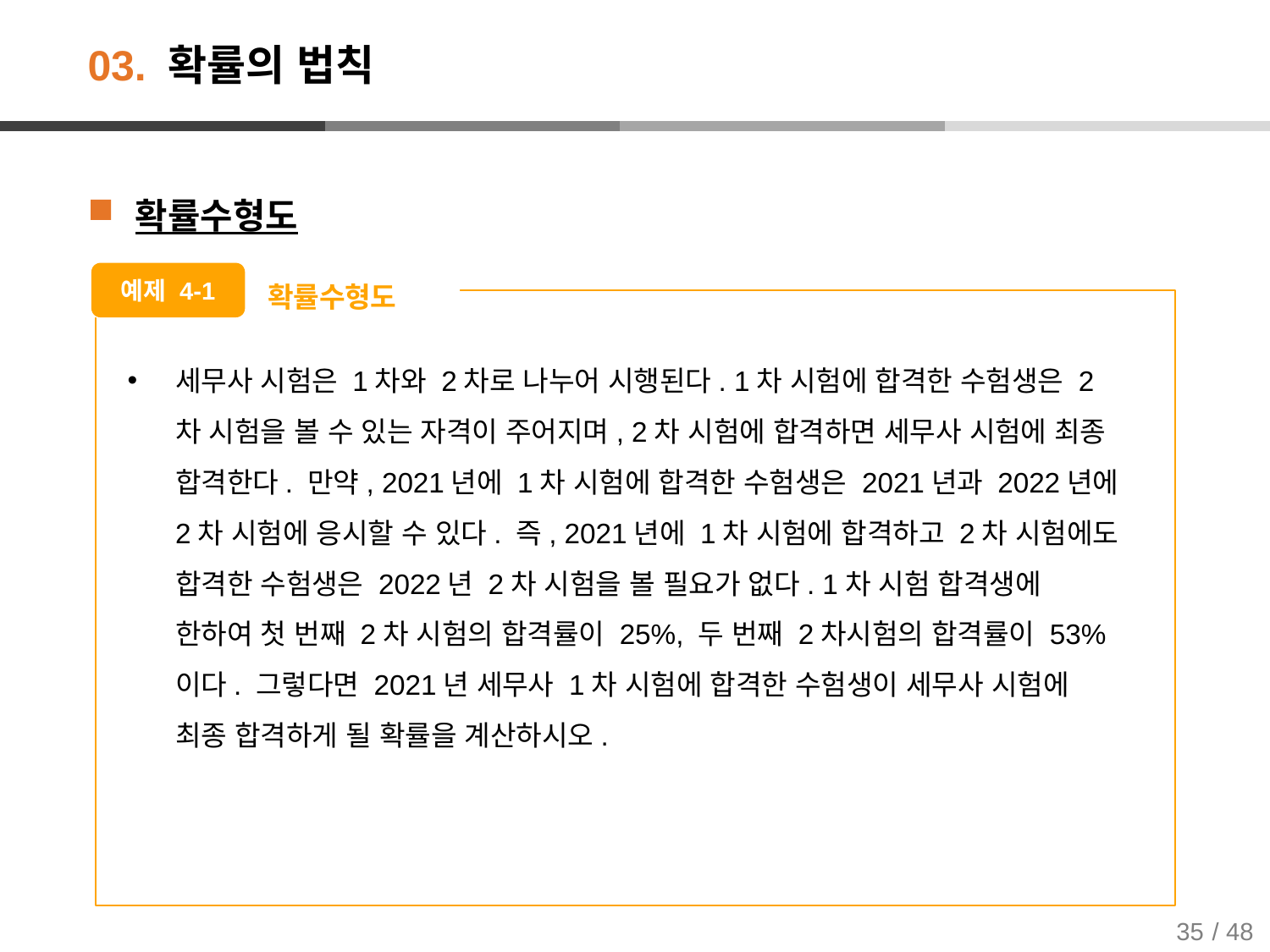

# 03. 확률의 법칙
확률수형도
확률수형도

예제 4-1

세무사 시험은 1차와 2차로 나누어 시행된다. 1차 시험에 합격한 수험생은 2차 시험을 볼 수 있는 자격이 주어지며, 2차 시험에 합격하면 세무사 시험에 최종 합격한다. 만약, 2021년에 1차 시험에 합격한 수험생은 2021년과 2022년에 2차 시험에 응시할 수 있다. 즉, 2021년에 1차 시험에 합격하고 2차 시험에도 합격한 수험생은 2022년 2차 시험을 볼 필요가 없다. 1차 시험 합격생에 한하여 첫 번째 2차 시험의 합격률이 25%, 두 번째 2차시험의 합격률이 53%이다. 그렇다면 2021년 세무사 1차 시험에 합격한 수험생이 세무사 시험에 최종 합격하게 될 확률을 계산하시오.